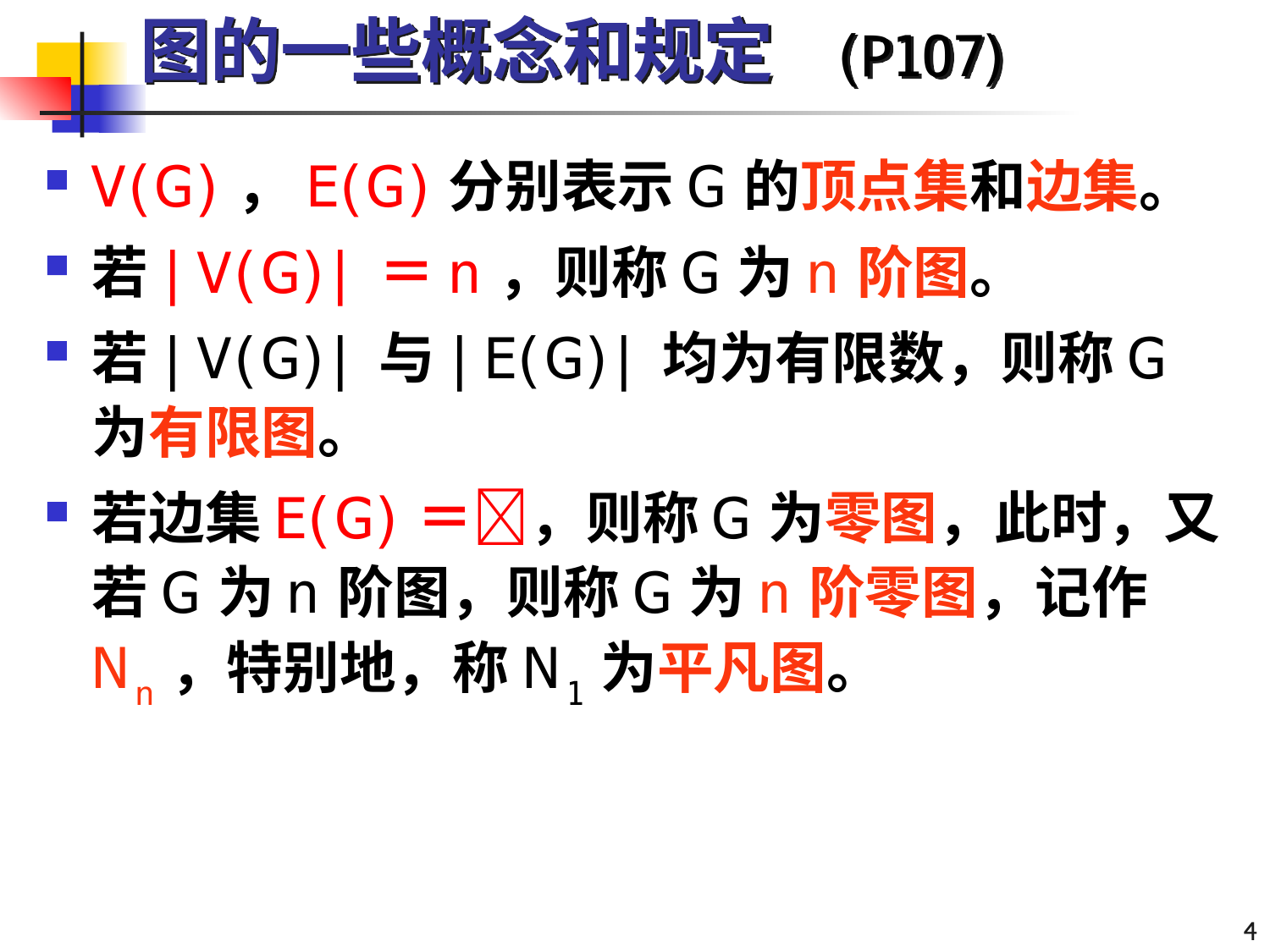

# 图的一些概念和规定   (P107)
V(G)，E(G)分别表示G的顶点集和边集。
若|V(G)|＝n，则称G为n阶图。
若|V(G)|与|E(G)|均为有限数，则称G为有限图。
若边集E(G)＝∅，则称G为零图，此时，又若G为n阶图，则称G为n阶零图，记作Nn，特别地，称N1为平凡图。
4